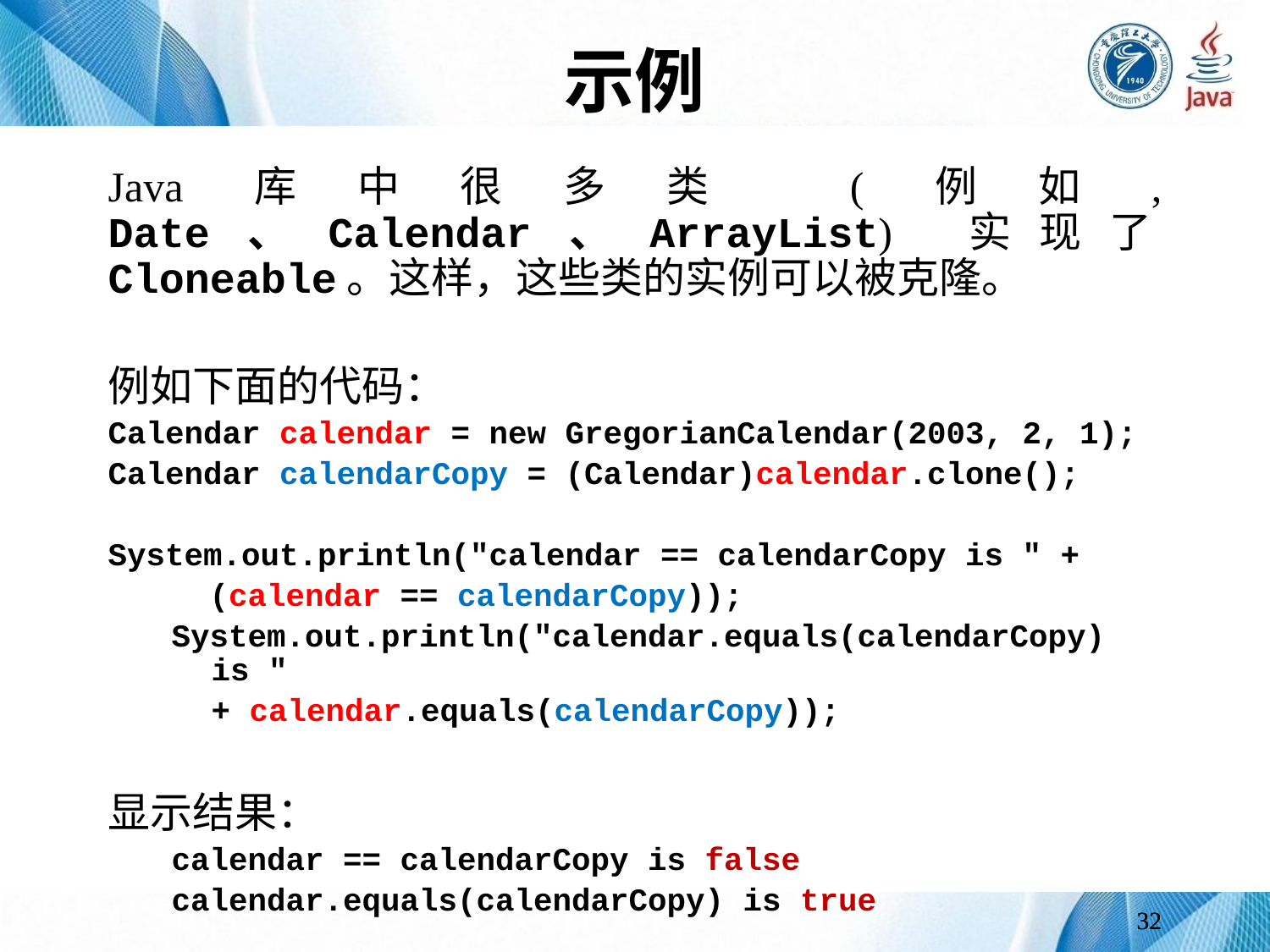

# 示例
Java库中很多类 (例如, Date、Calendar、ArrayList) 实现了Cloneable。这样，这些类的实例可以被克隆。

例如下面的代码：
Calendar calendar = new GregorianCalendar(2003, 2, 1);
Calendar calendarCopy = (Calendar)calendar.clone();

System.out.println("calendar == calendarCopy is " +
  (calendar == calendarCopy));
System.out.println("calendar.equals(calendarCopy) is "
	+ calendar.equals(calendarCopy));

显示结果：
calendar == calendarCopy is false
calendar.equals(calendarCopy) is true
32
32